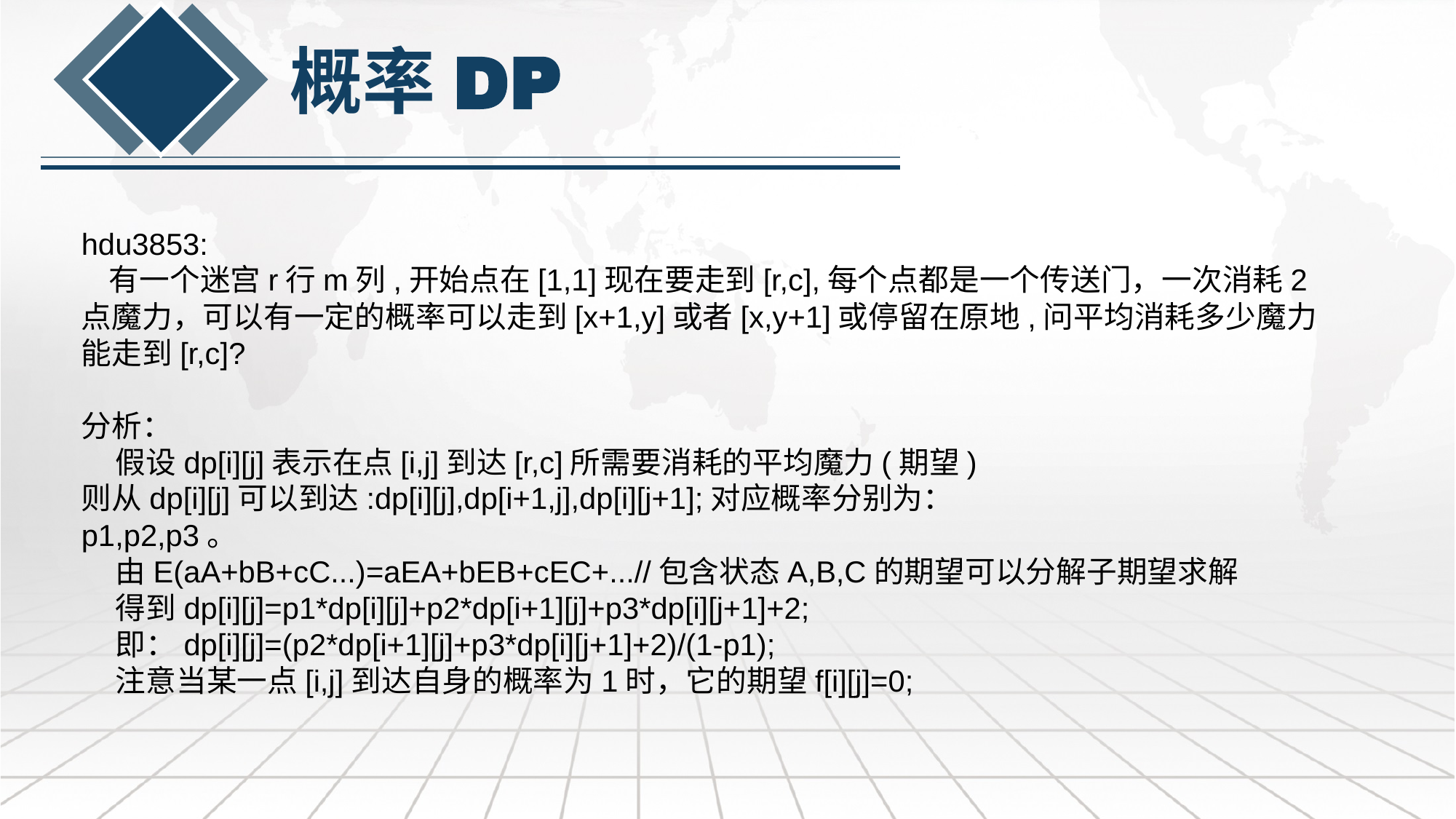

概率DP
hdu3853:
   有一个迷宫r行m列,开始点在[1,1]现在要走到[r,c],每个点都是一个传送门，一次消耗2点魔力，可以有一定的概率可以走到[x+1,y]或者[x,y+1]或停留在原地,问平均消耗多少魔力能走到[r,c]?

分析：
    假设dp[i][j]表示在点[i,j]到达[r,c]所需要消耗的平均魔力(期望)
则从dp[i][j]可以到达:dp[i][j],dp[i+1,j],dp[i][j+1];对应概率分别为：
p1,p2,p3。
    由E(aA+bB+cC...)=aEA+bEB+cEC+...//包含状态A,B,C的期望可以分解子期望求解
    得到dp[i][j]=p1*dp[i][j]+p2*dp[i+1][j]+p3*dp[i][j+1]+2;
    即：dp[i][j]=(p2*dp[i+1][j]+p3*dp[i][j+1]+2)/(1-p1);
    注意当某一点[i,j]到达自身的概率为1时，它的期望f[i][j]=0;